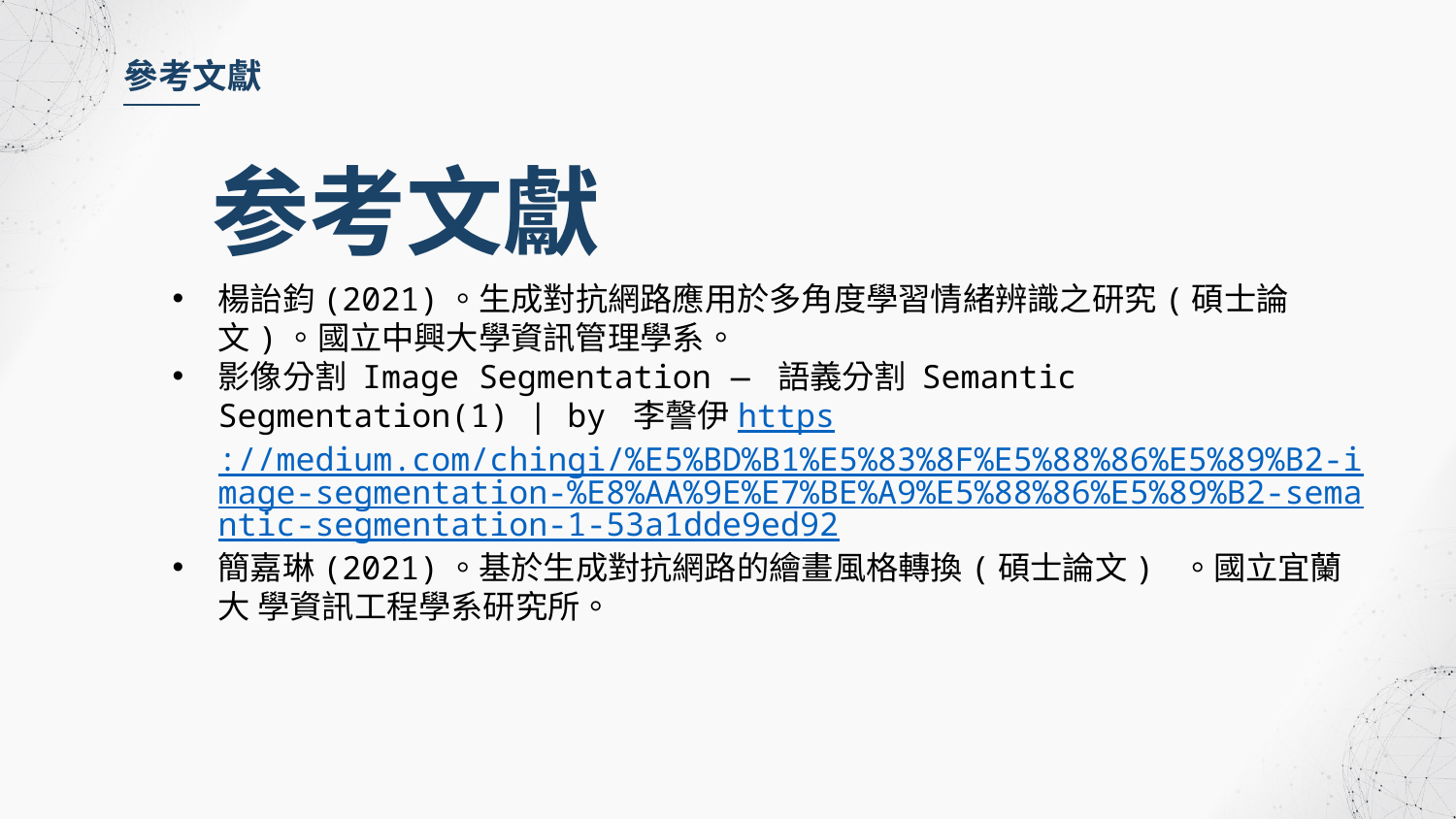

參考文獻
参考文獻
楊詒鈞(2021)。生成對抗網路應用於多角度學習情緒辨識之研究(碩士論文)。國立中興大學資訊管理學系。
影像分割 Image Segmentation — 語義分割 Semantic Segmentation(1) | by 李謦伊https://medium.com/chingi/%E5%BD%B1%E5%83%8F%E5%88%86%E5%89%B2-image-segmentation-%E8%AA%9E%E7%BE%A9%E5%88%86%E5%89%B2-semantic-segmentation-1-53a1dde9ed92
簡嘉琳(2021)。基於生成對抗網路的繪畫風格轉換(碩士論文) 。國立宜蘭大 學資訊工程學系研究所。